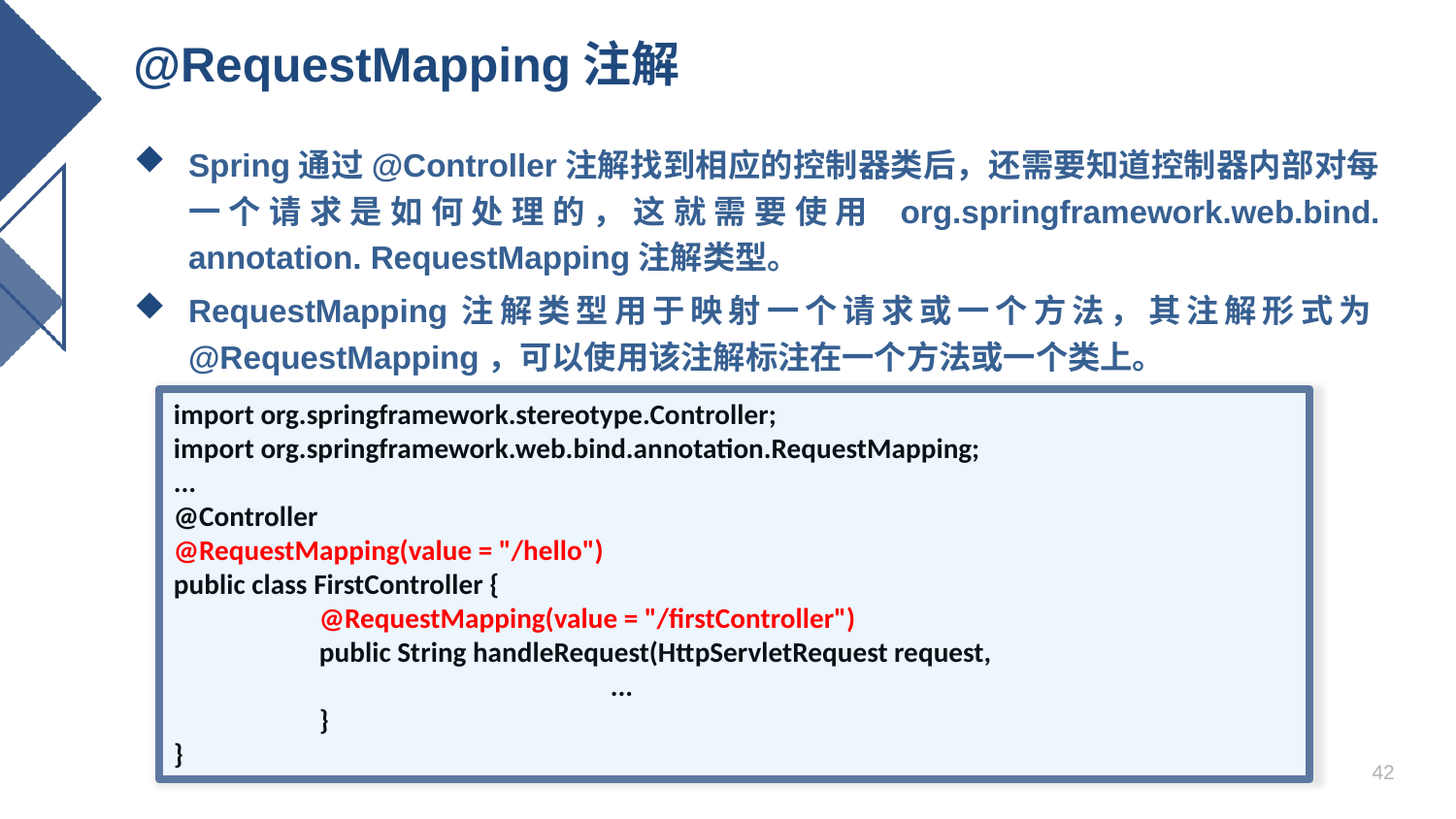

# @RequestMapping注解
Spring通过@Controller注解找到相应的控制器类后，还需要知道控制器内部对每一个请求是如何处理的，这就需要使用 org.springframework.web.bind. annotation. RequestMapping注解类型。
RequestMapping注解类型用于映射一个请求或一个方法，其注解形式为@RequestMapping，可以使用该注解标注在一个方法或一个类上。
import org.springframework.stereotype.Controller;
import org.springframework.web.bind.annotation.RequestMapping;
...
@Controller
@RequestMapping(value = "/hello")
public class FirstController {
	@RequestMapping(value = "/firstController")
	public String handleRequest(HttpServletRequest request,
			...
	}
}

42